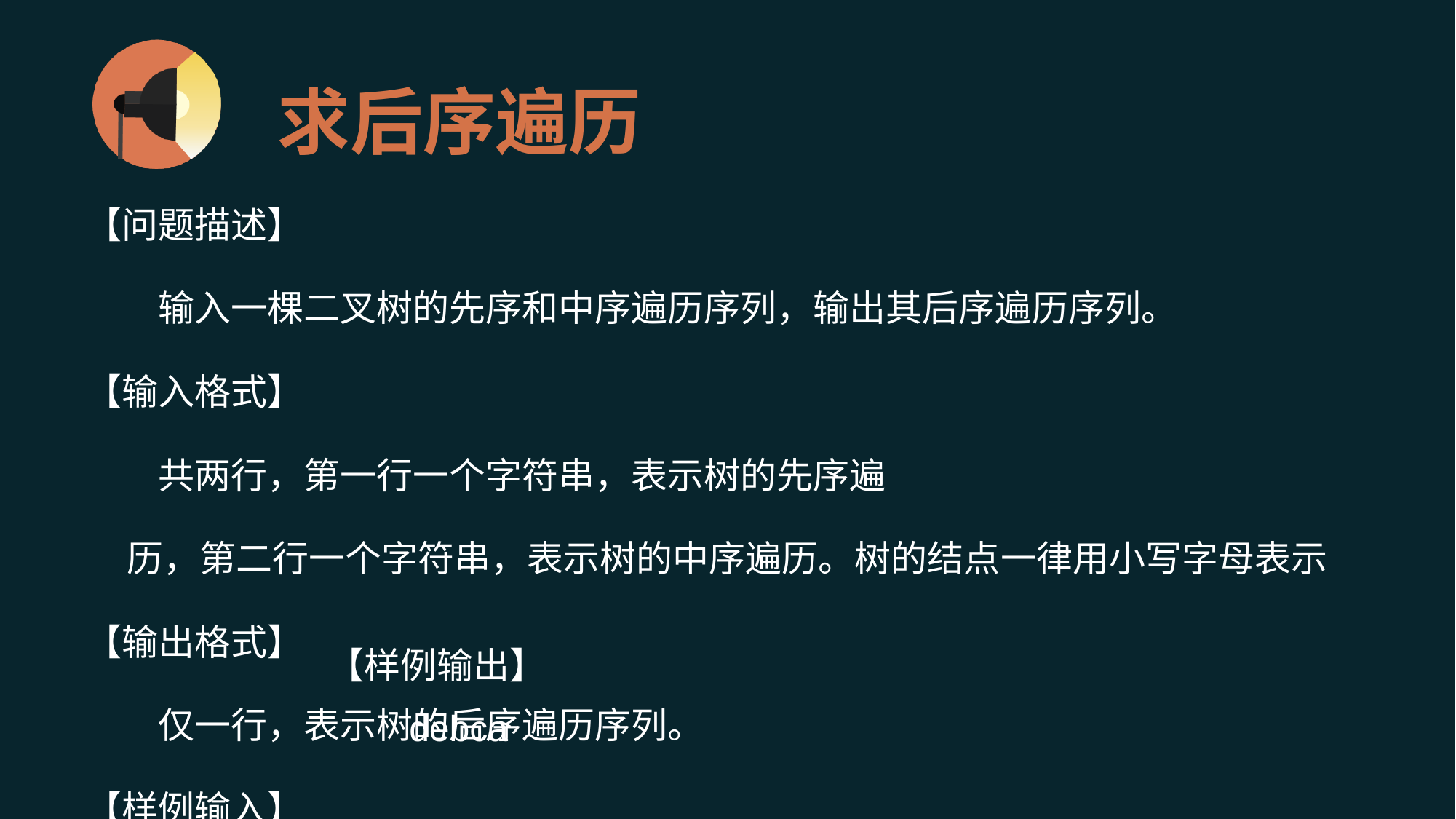

求后序遍历
【问题描述】
　　输入一棵二叉树的先序和中序遍历序列，输出其后序遍历序列。
【输入格式】
　　共两行，第一行一个字符串，表示树的先序遍
    历，第二行一个字符串，表示树的中序遍历。树的结点一律用小写字母表示
【输出格式】
　　仅一行，表示树的后序遍历序列。
【样例输入】
　　abdec
　　dbeac

【样例输出】
　　debca